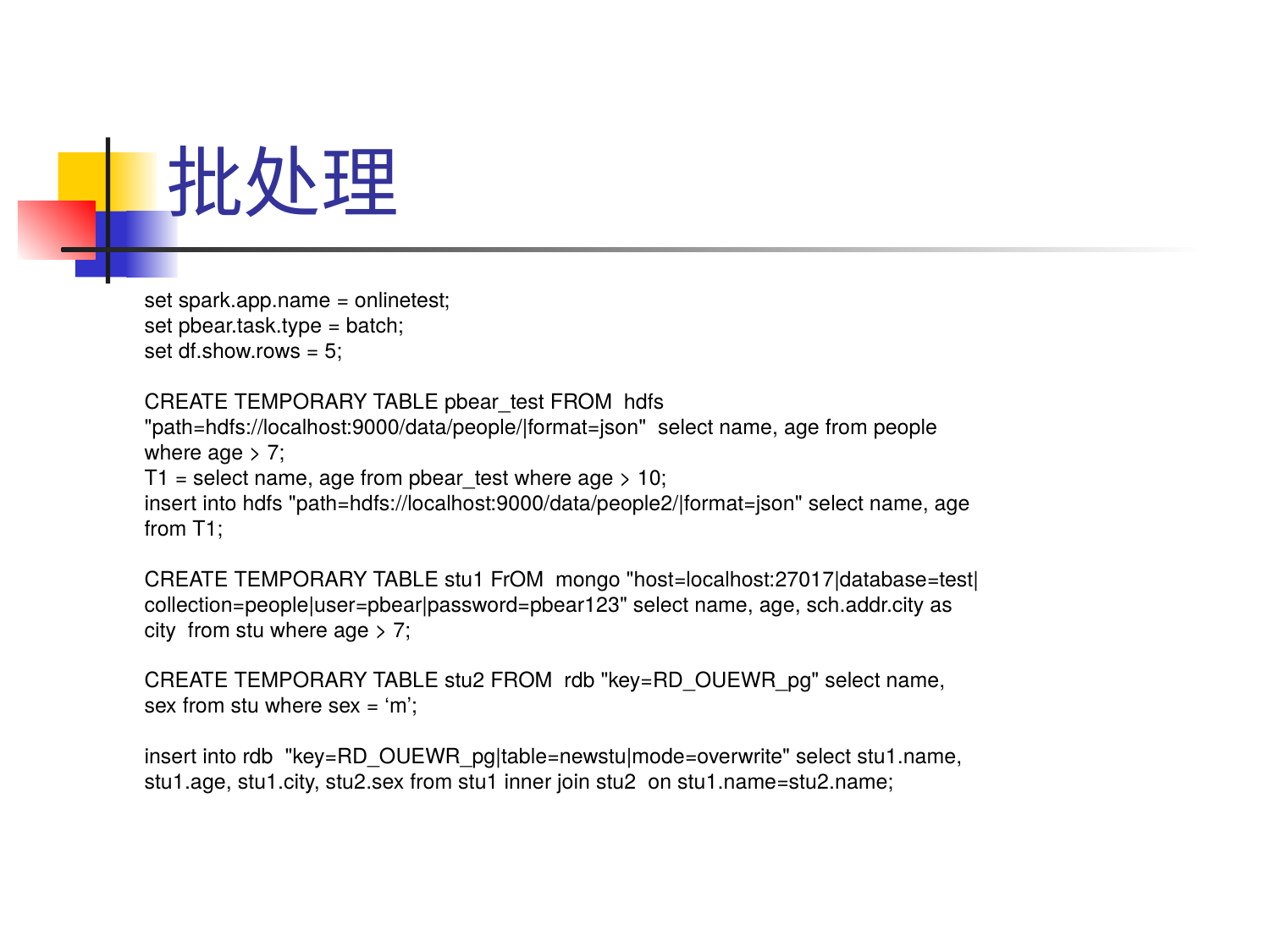

# 批处理
set spark.app.name = onlinetest;
set pbear.task.type = batch;
set df.show.rows = 5;
CREATE TEMPORARY TABLE pbear_test FROM  hdfs "path=hdfs://localhost:9000/data/people/|format=json"  select name, age from people where age > 7;
T1 = select name, age from pbear_test where age > 10;
insert into hdfs "path=hdfs://localhost:9000/data/people2/|format=json" select name, age from T1;
CREATE TEMPORARY TABLE stu1 FrOM  mongo "host=localhost:27017|database=test|collection=people|user=pbear|password=pbear123" select name, age, sch.addr.city as city  from stu where age > 7;
CREATE TEMPORARY TABLE stu2 FROM  rdb "key=RD_OUEWR_pg" select name, sex from stu where sex = ‘m’;
insert into rdb  "key=RD_OUEWR_pg|table=newstu|mode=overwrite" select stu1.name, stu1.age, stu1.city, stu2.sex from stu1 inner join stu2  on stu1.name=stu2.name;
12